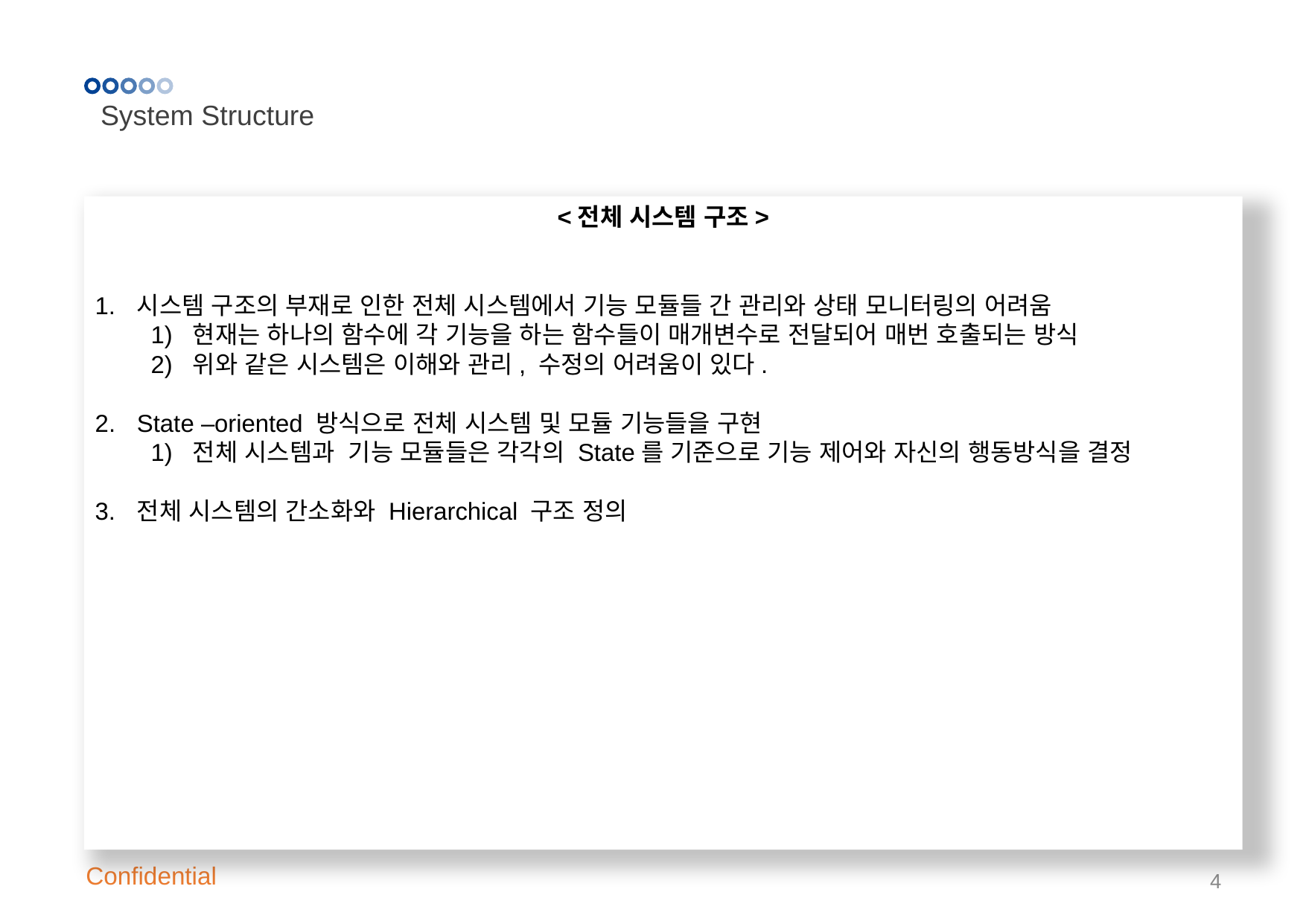

System Structure
<전체 시스템 구조>

시스템 구조의 부재로 인한 전체 시스템에서 기능 모듈들 간 관리와 상태 모니터링의 어려움
현재는 하나의 함수에 각 기능을 하는 함수들이 매개변수로 전달되어 매번 호출되는 방식
위와 같은 시스템은 이해와 관리, 수정의 어려움이 있다.

State –oriented 방식으로 전체 시스템 및 모듈 기능들을 구현
전체 시스템과  기능 모듈들은 각각의 State를 기준으로 기능 제어와 자신의 행동방식을 결정

전체 시스템의 간소화와 Hierarchical 구조 정의

4